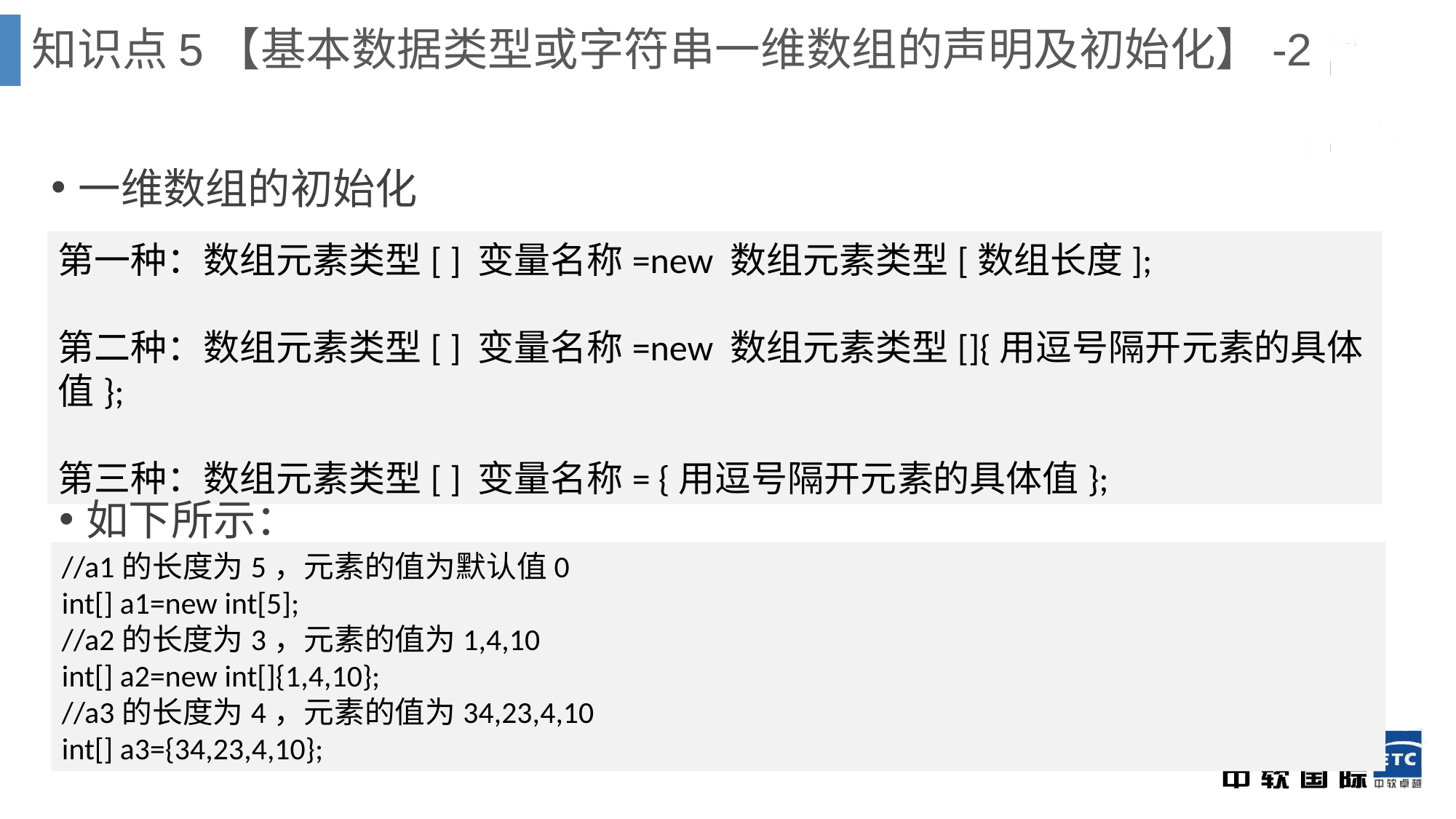

知识点5【基本数据类型或字符串一维数组的声明及初始化】-2
一维数组的初始化

第一种：数组元素类型[ ] 变量名称=new 数组元素类型[数组长度];

第二种：数组元素类型[ ] 变量名称=new 数组元素类型[]{用逗号隔开元素的具体值};

第三种：数组元素类型[ ] 变量名称= {用逗号隔开元素的具体值};
如下所示：

//a1的长度为5，元素的值为默认值0
int[] a1=new int[5];
//a2的长度为3，元素的值为1,4,10
int[] a2=new int[]{1,4,10};
//a3的长度为4，元素的值为34,23,4,10
int[] a3={34,23,4,10};